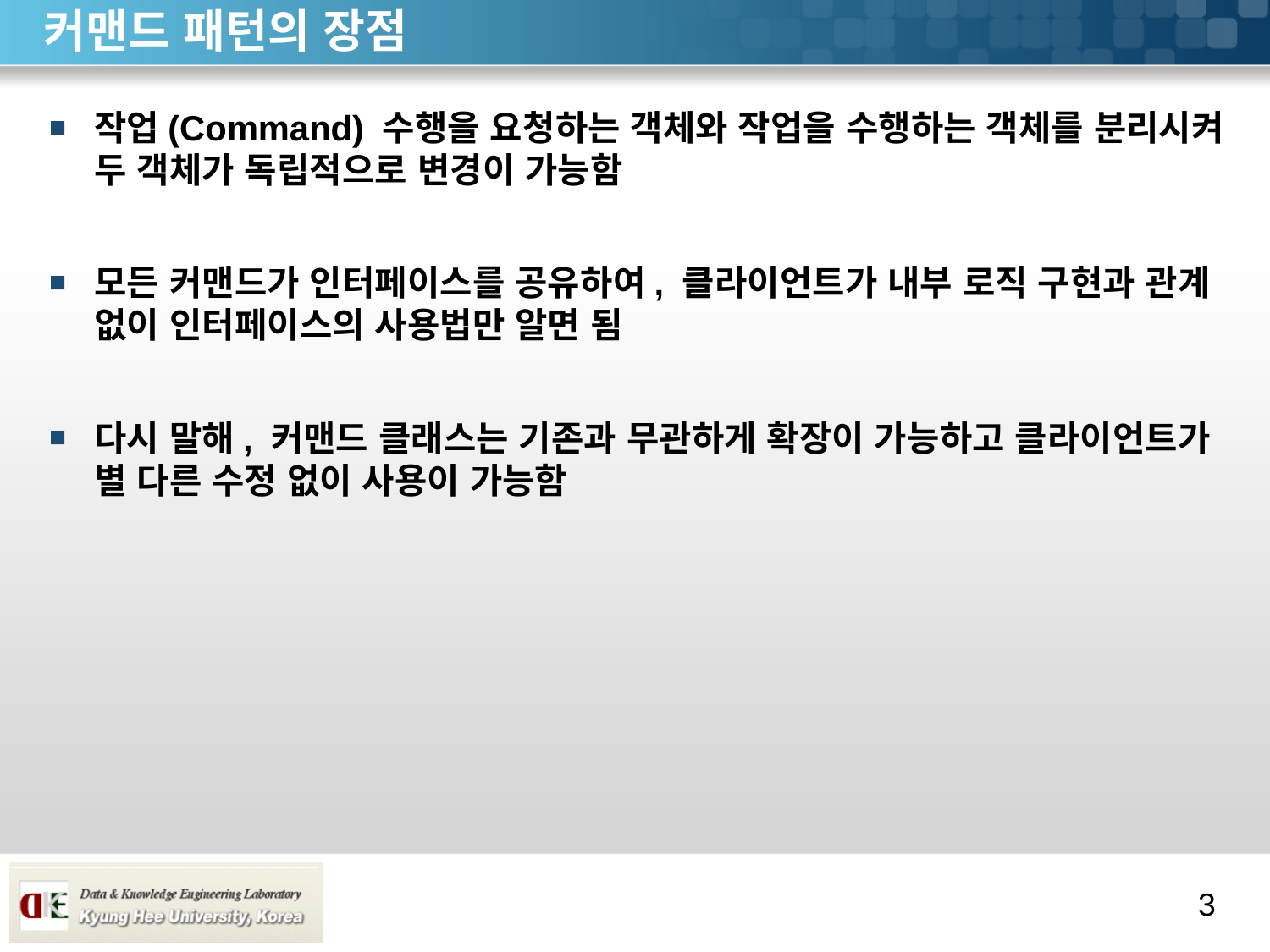

# 커맨드 패턴의 장점
작업(Command) 수행을 요청하는 객체와 작업을 수행하는 객체를 분리시켜 두 객체가 독립적으로 변경이 가능함

모든 커맨드가 인터페이스를 공유하여, 클라이언트가 내부 로직 구현과 관계 없이 인터페이스의 사용법만 알면 됨

다시 말해, 커맨드 클래스는 기존과 무관하게 확장이 가능하고 클라이언트가 별 다른 수정 없이 사용이 가능함